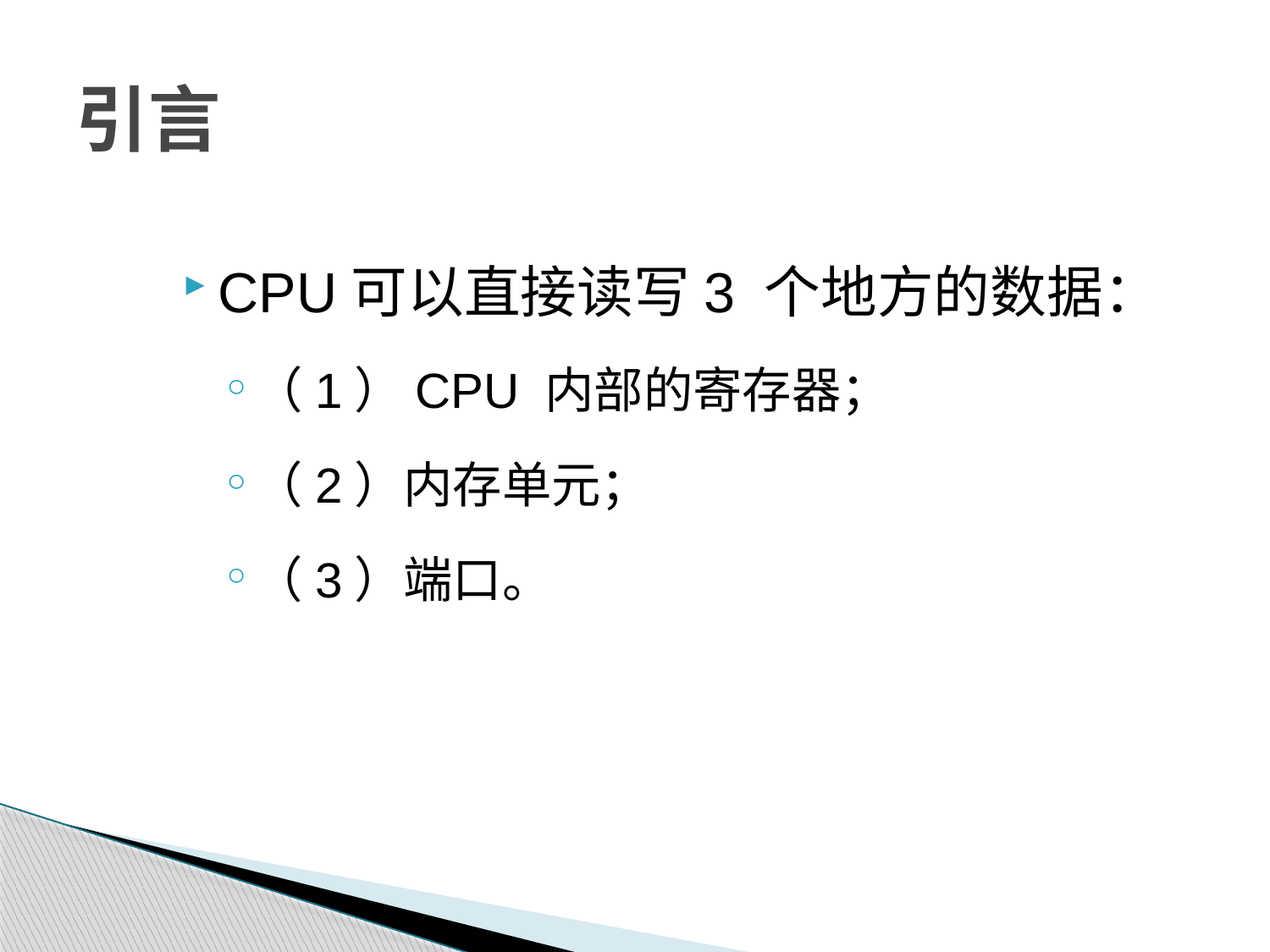

# 引言
CPU可以直接读写3 个地方的数据：
（1）CPU 内部的寄存器；
（2）内存单元；
（3）端口。